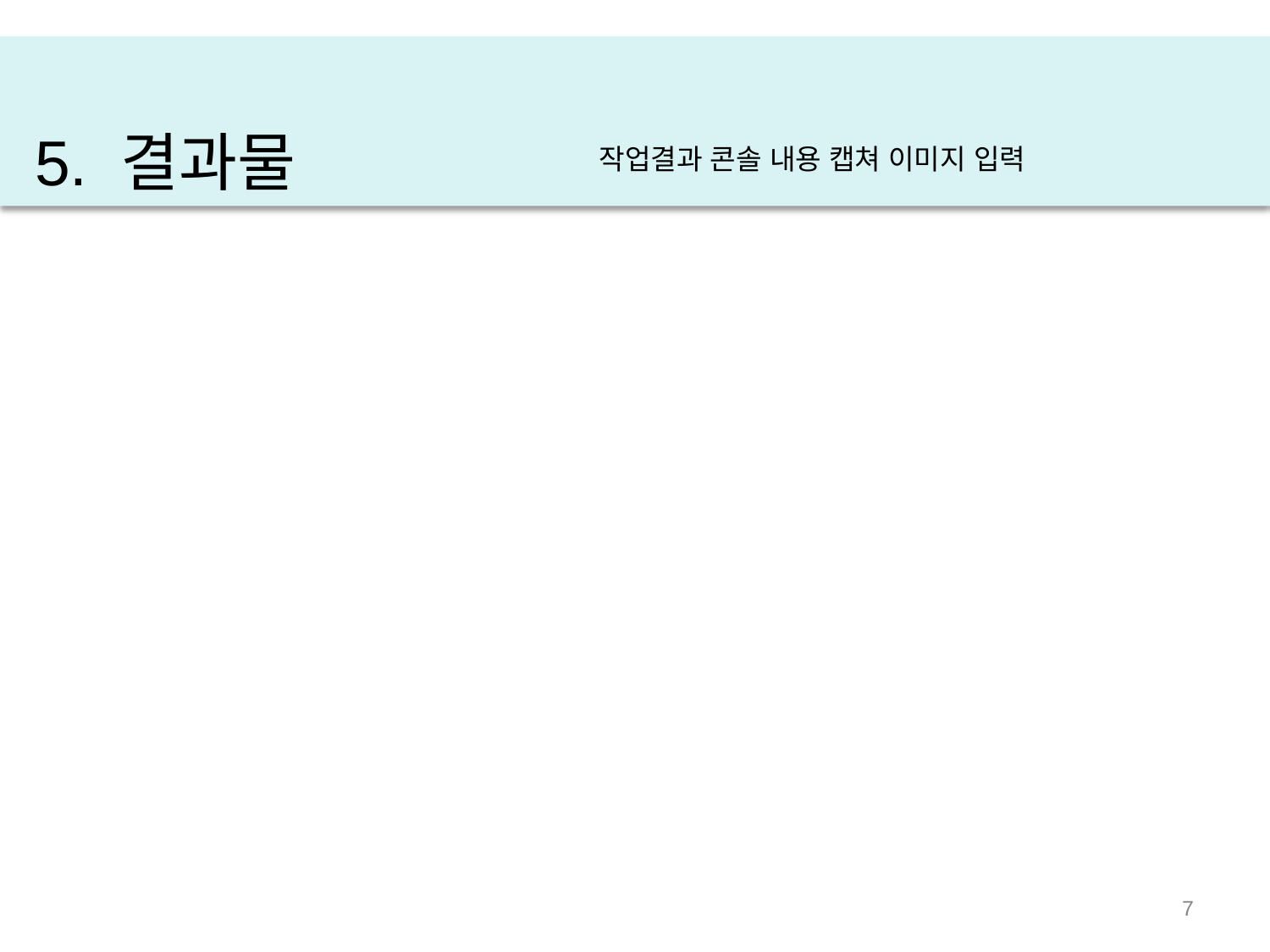

# 5. 결과물
작업결과 콘솔 내용 캡쳐 이미지 입력
7